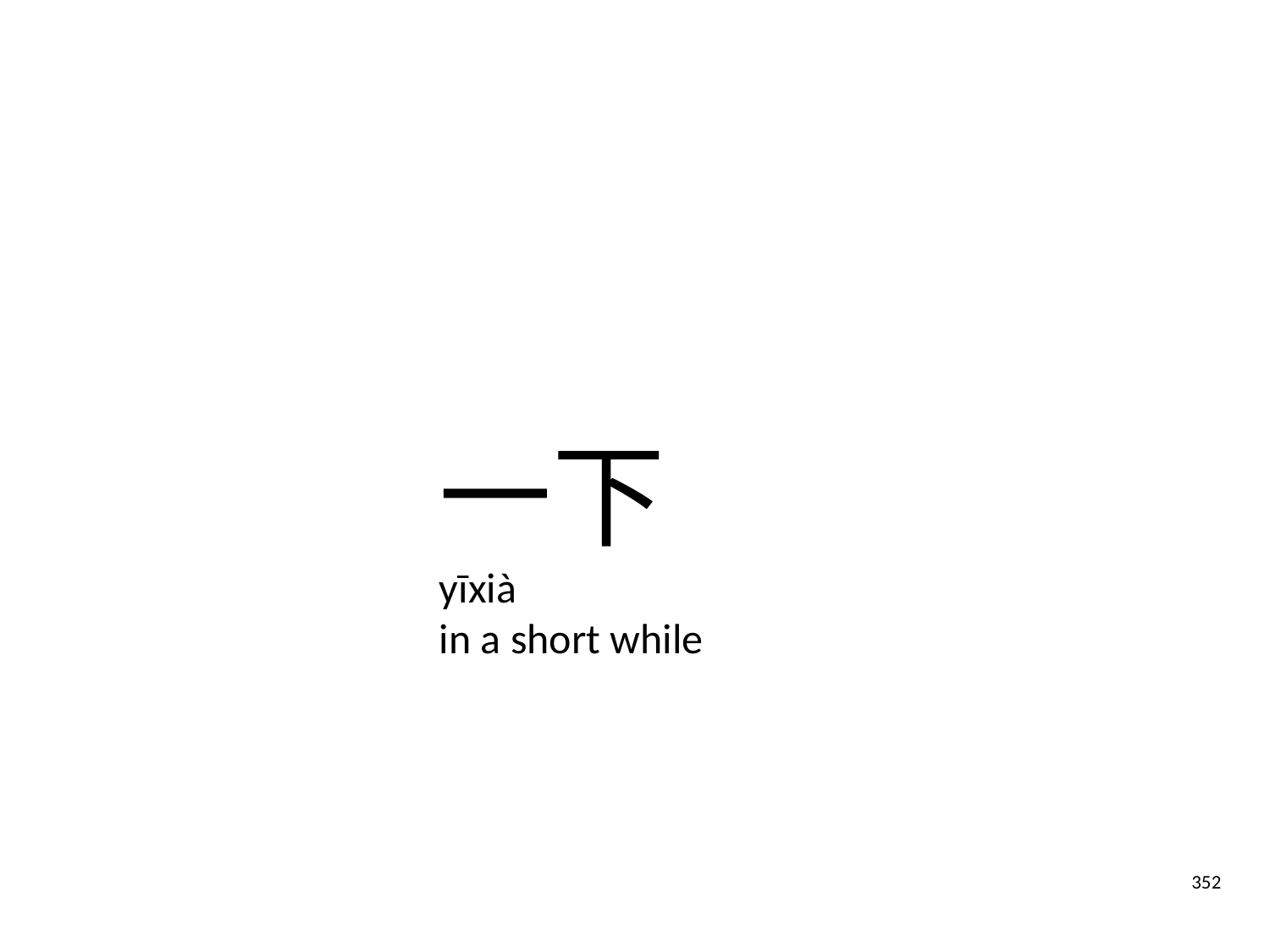

一下
yīxià
in a short while

352